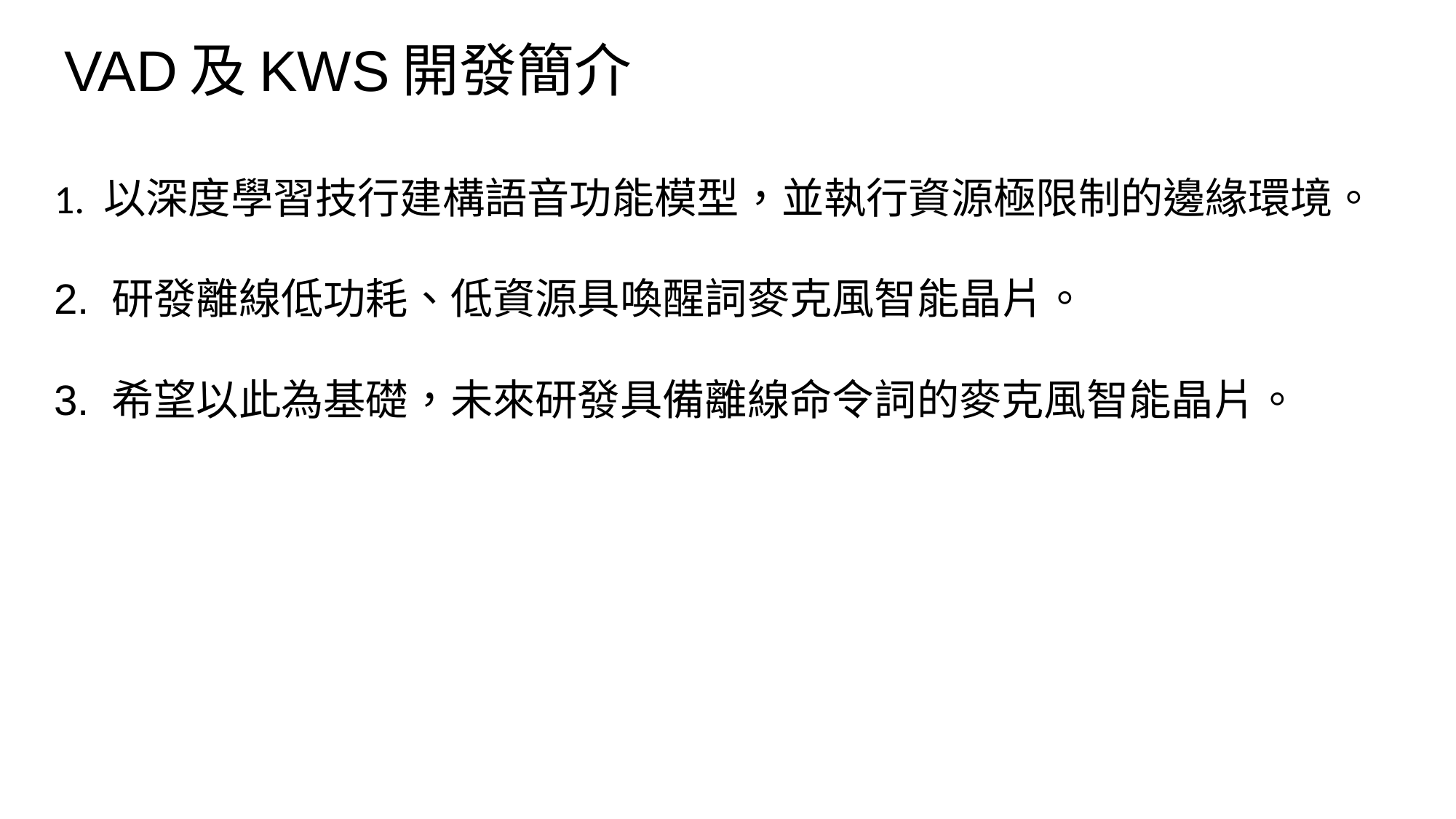

# VAD及KWS開發簡介
1. 以深度學習技行建構語音功能模型，並執行資源極限制的邊緣環境。
2. 研發離線低功耗、低資源具喚醒詞麥克風智能晶片。
3. 希望以此為基礎，未來研發具備離線命令詞的麥克風智能晶片。